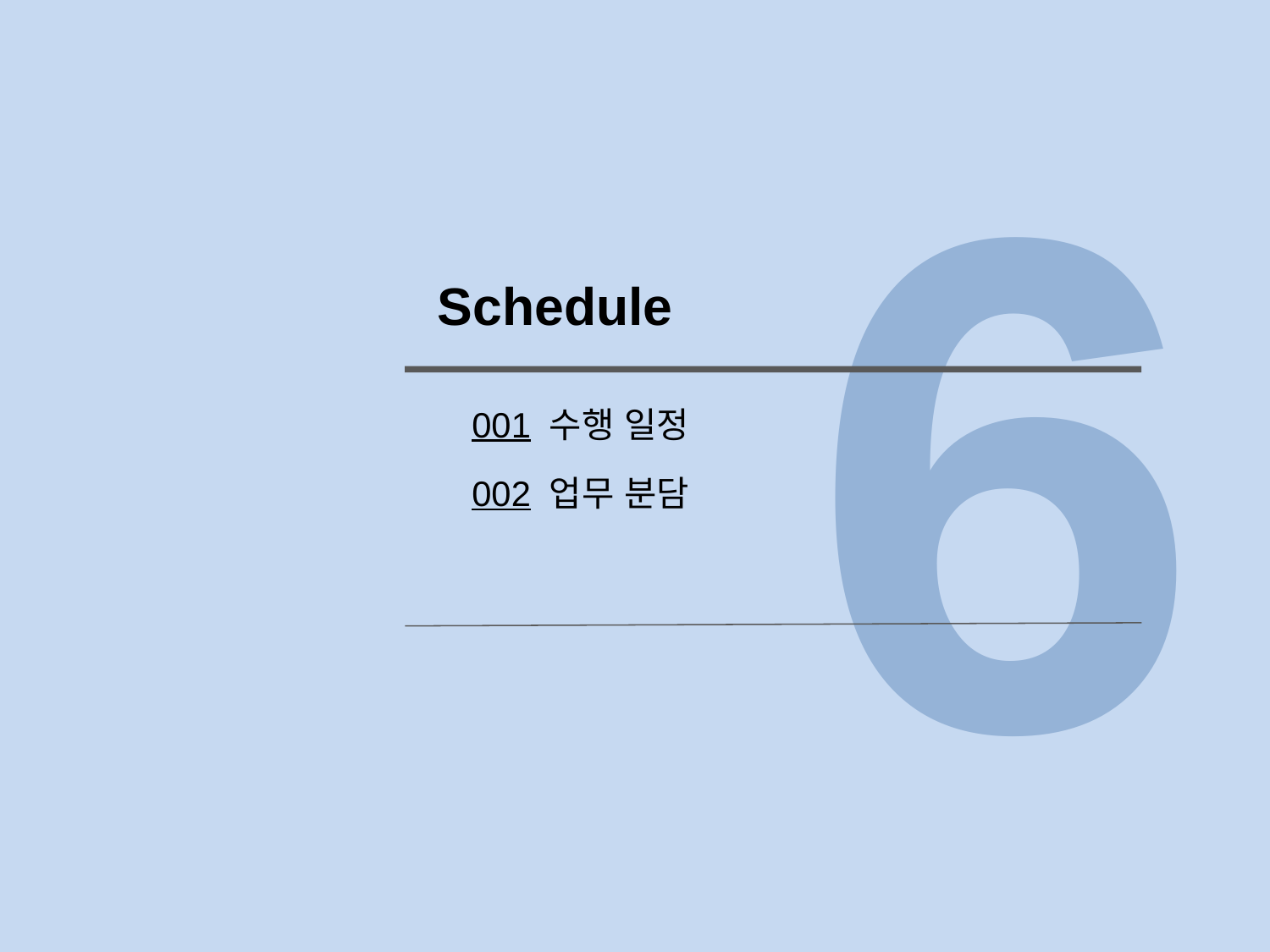

6
Schedule

001 수행 일정
002 업무 분담